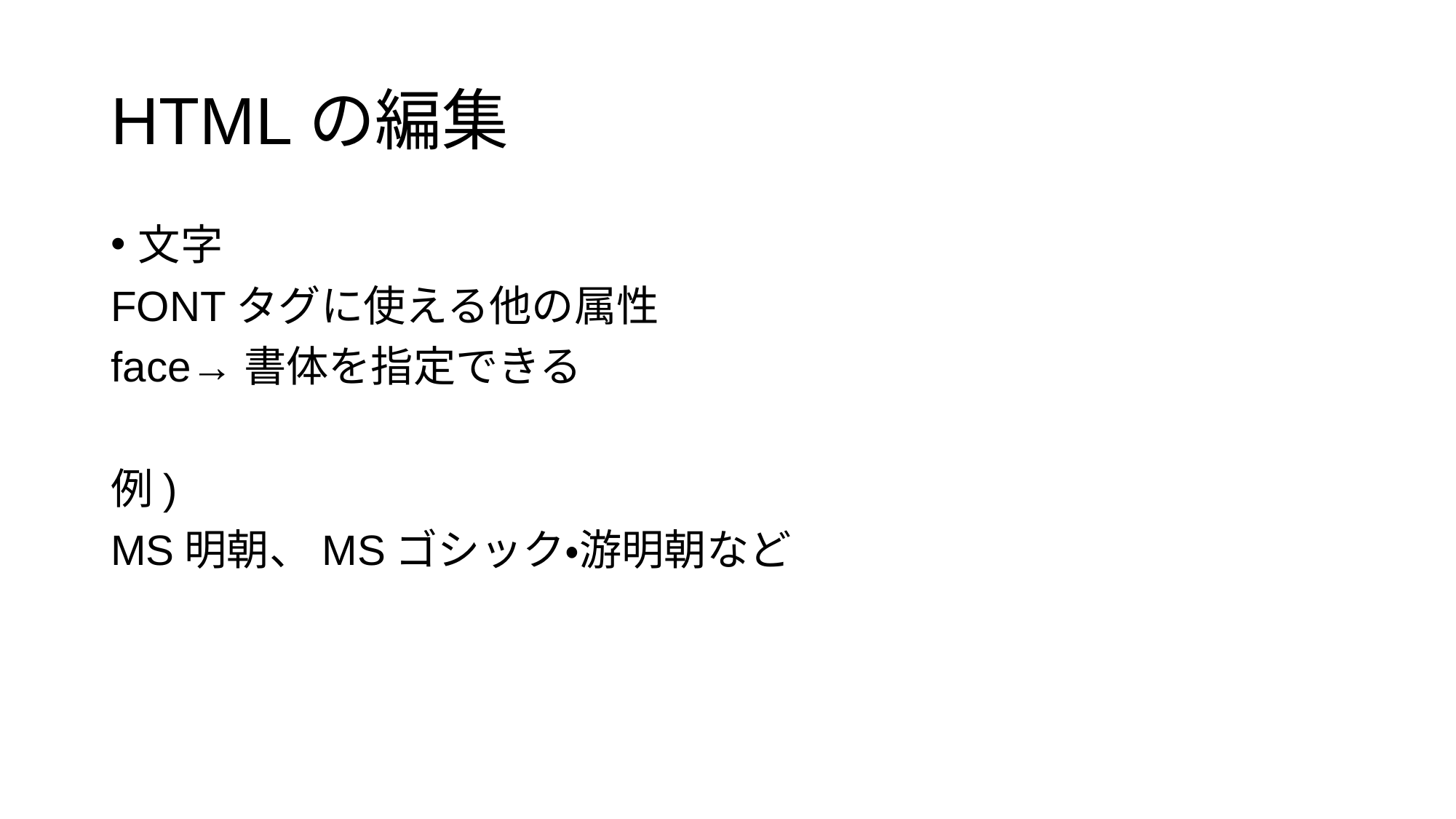

# HTMLの編集
文字
FONTタグに使える他の属性
face→書体を指定できる

例)
MS明朝、MSゴシック・游明朝など